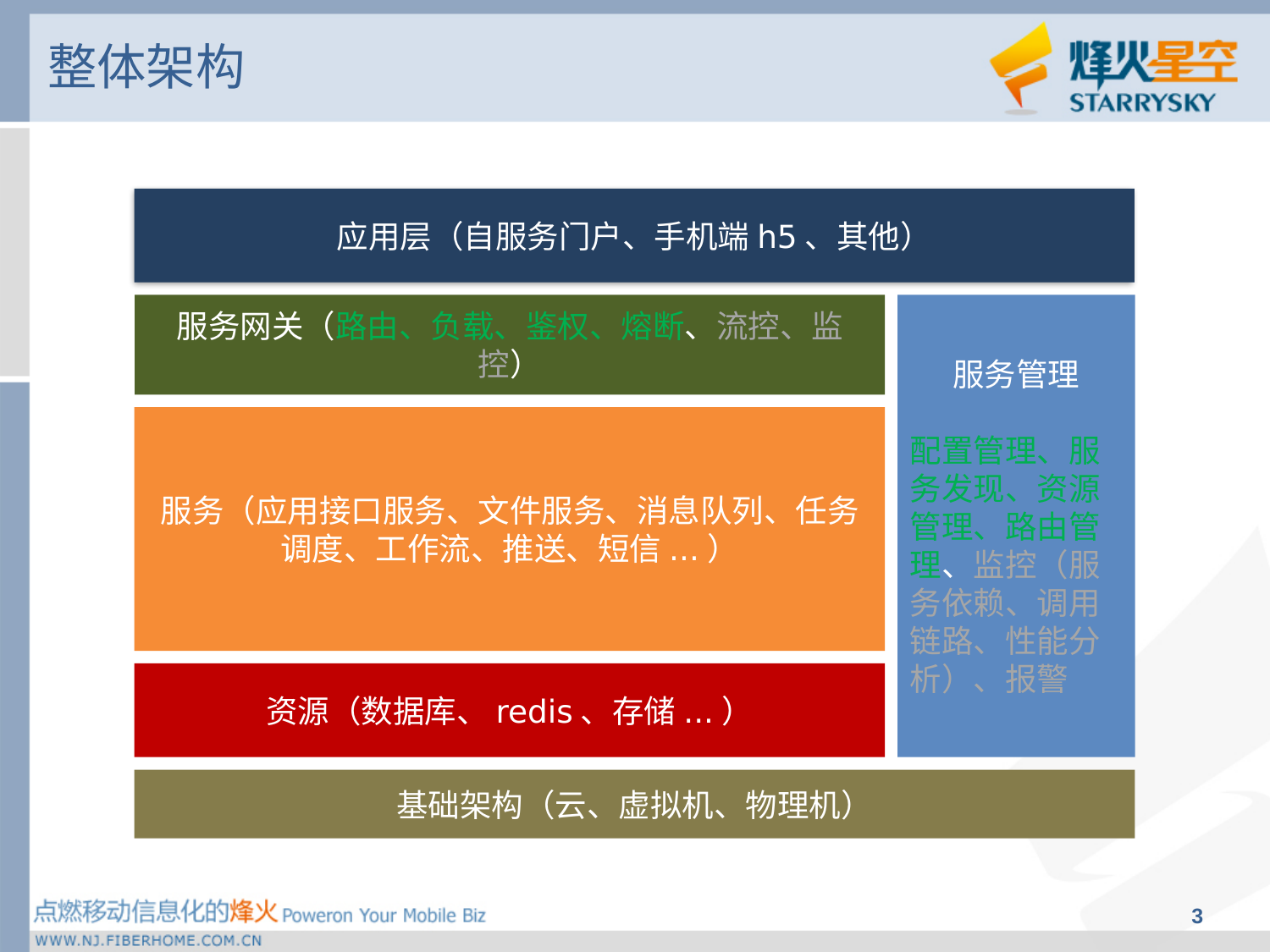

# 整体架构
应用层（自服务门户、手机端h5、其他）
服务管理

配置管理、服务发现、资源管理、路由管理、监控（服务依赖、调用链路、性能分析）、报警
服务网关（路由、负载、鉴权、熔断、流控、监控）
服务（应用接口服务、文件服务、消息队列、任务调度、工作流、推送、短信...）
资源（数据库、redis、存储...）
基础架构（云、虚拟机、物理机）